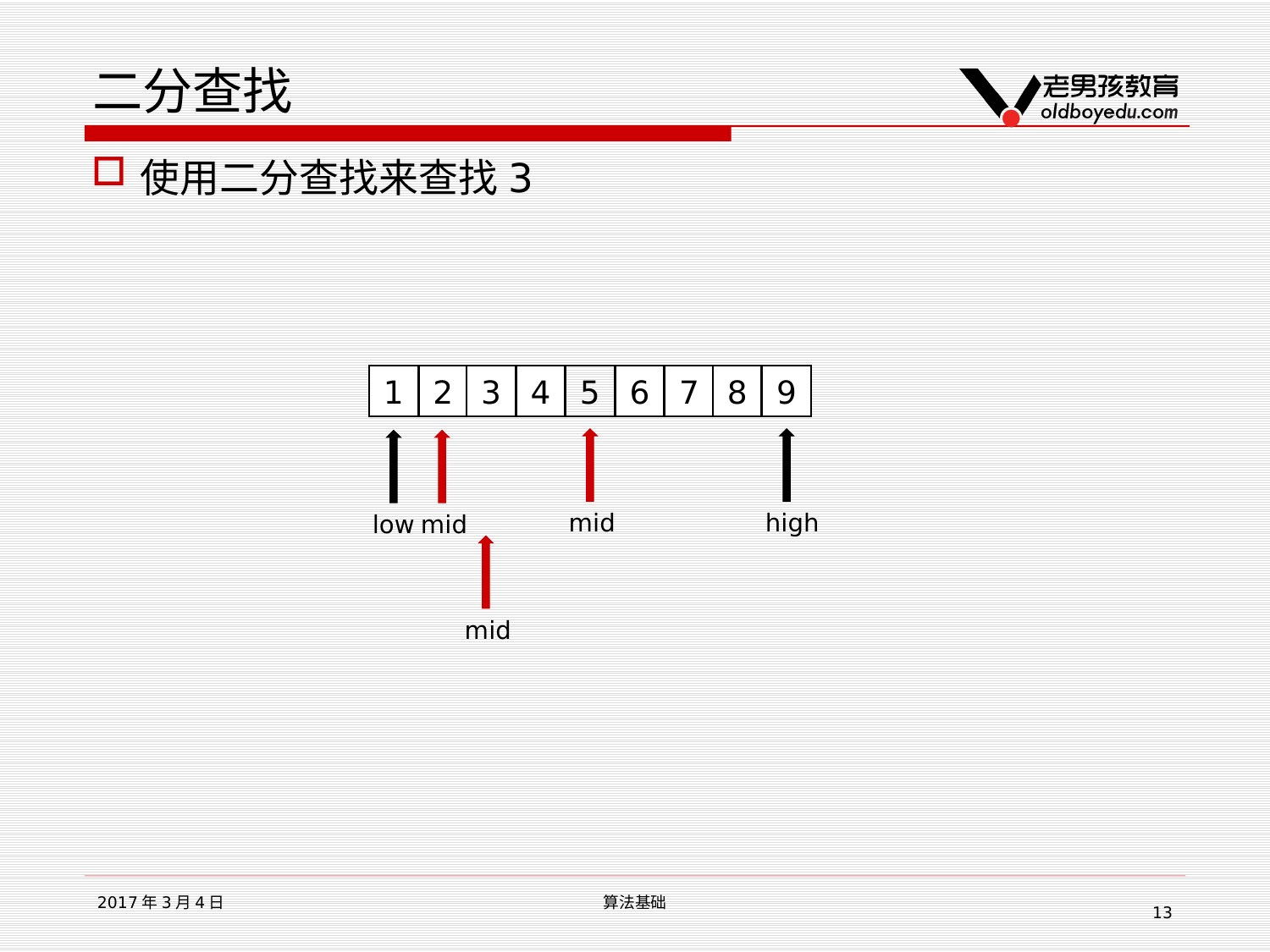

# 二分查找
使用二分查找来查找3
1
2
3
4
5
6
7
8
9

mid

high

low

mid

mid
2017年3月4日
算法基础
13